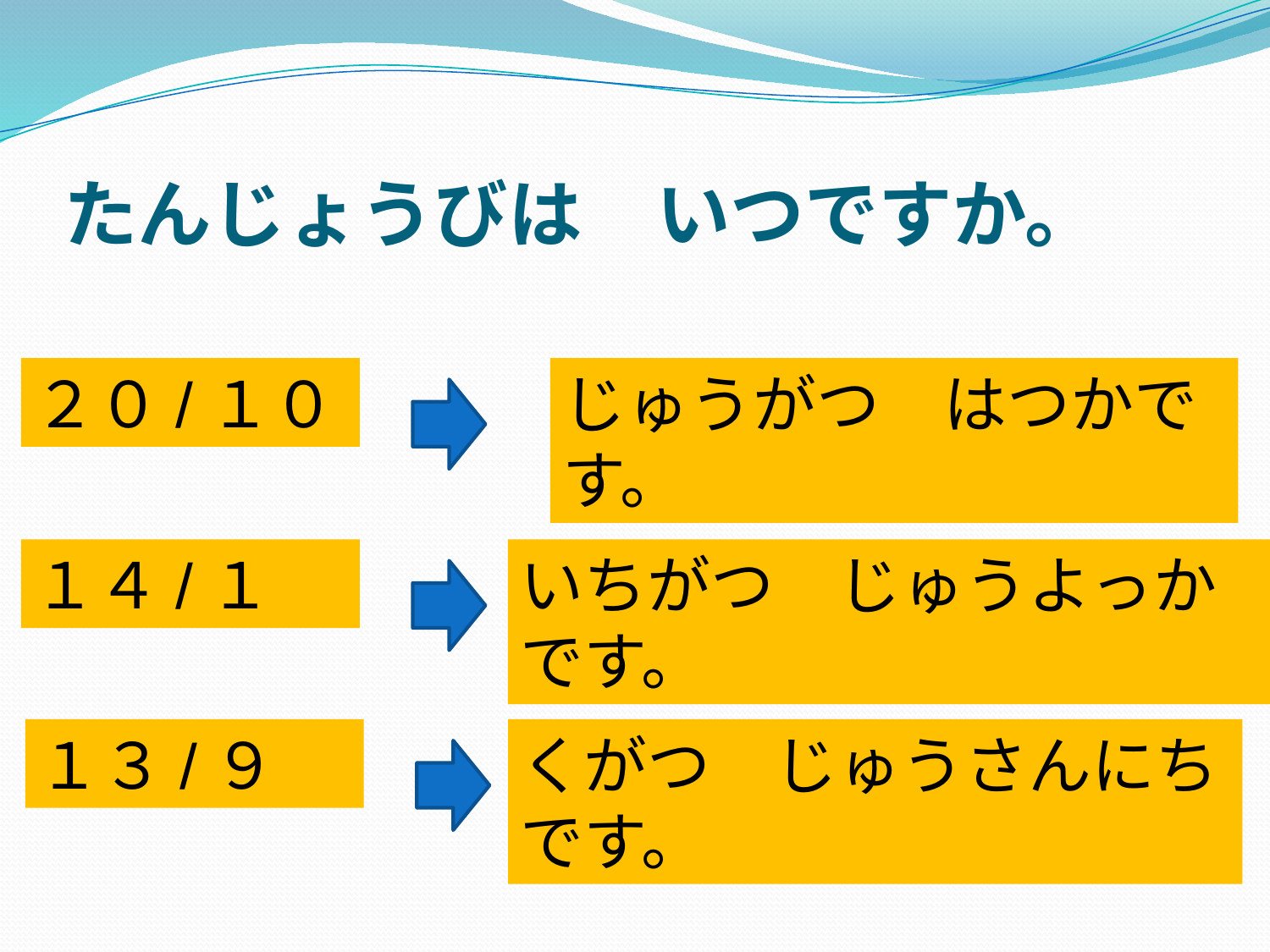

# たんじょうびは　いつですか。
２０/１０
じゅうがつ　はつかです。

１４/１
いちがつ　じゅうよっかです。

１３/９
くがつ　じゅうさんにちです。